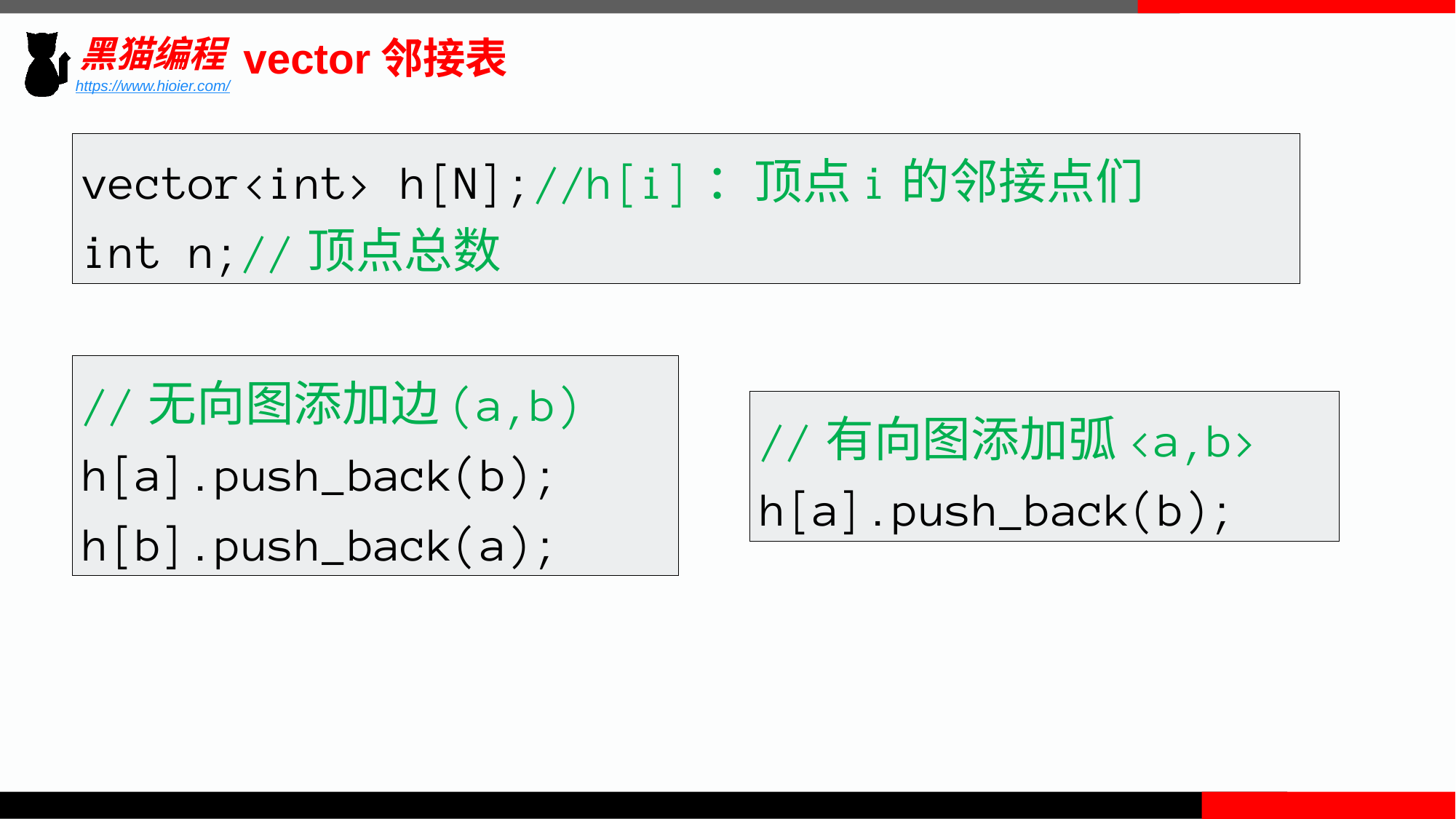

vector邻接表
vector<int> h[N];//h[i]：顶点i的邻接点们
int n;//顶点总数
//无向图添加边(a,b)
h[a].push_back(b);
h[b].push_back(a);
//有向图添加弧<a,b>
h[a].push_back(b);